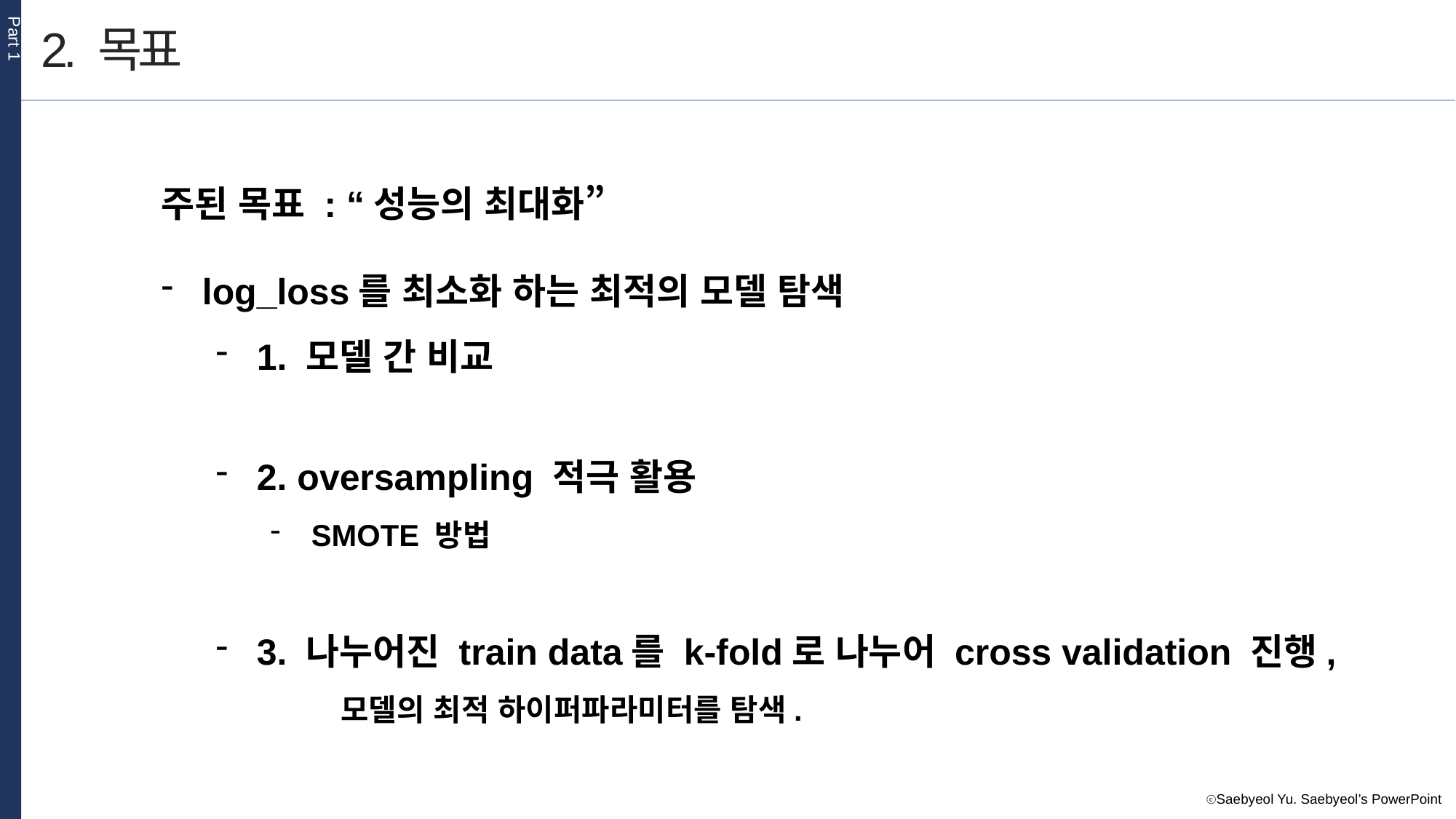

Part 1
2. 목표
주된 목표 : “성능의 최대화”

log_loss를 최소화 하는 최적의 모델 탐색
1. 모델 간 비교

2. oversampling 적극 활용
SMOTE 방법

3. 나누어진 train data를 k-fold로 나누어 cross validation 진행,
	 모델의 최적 하이퍼파라미터를 탐색.

주제를 입력하세요
2
주제를 입력하세요
3
주제를 입력하세요
            1